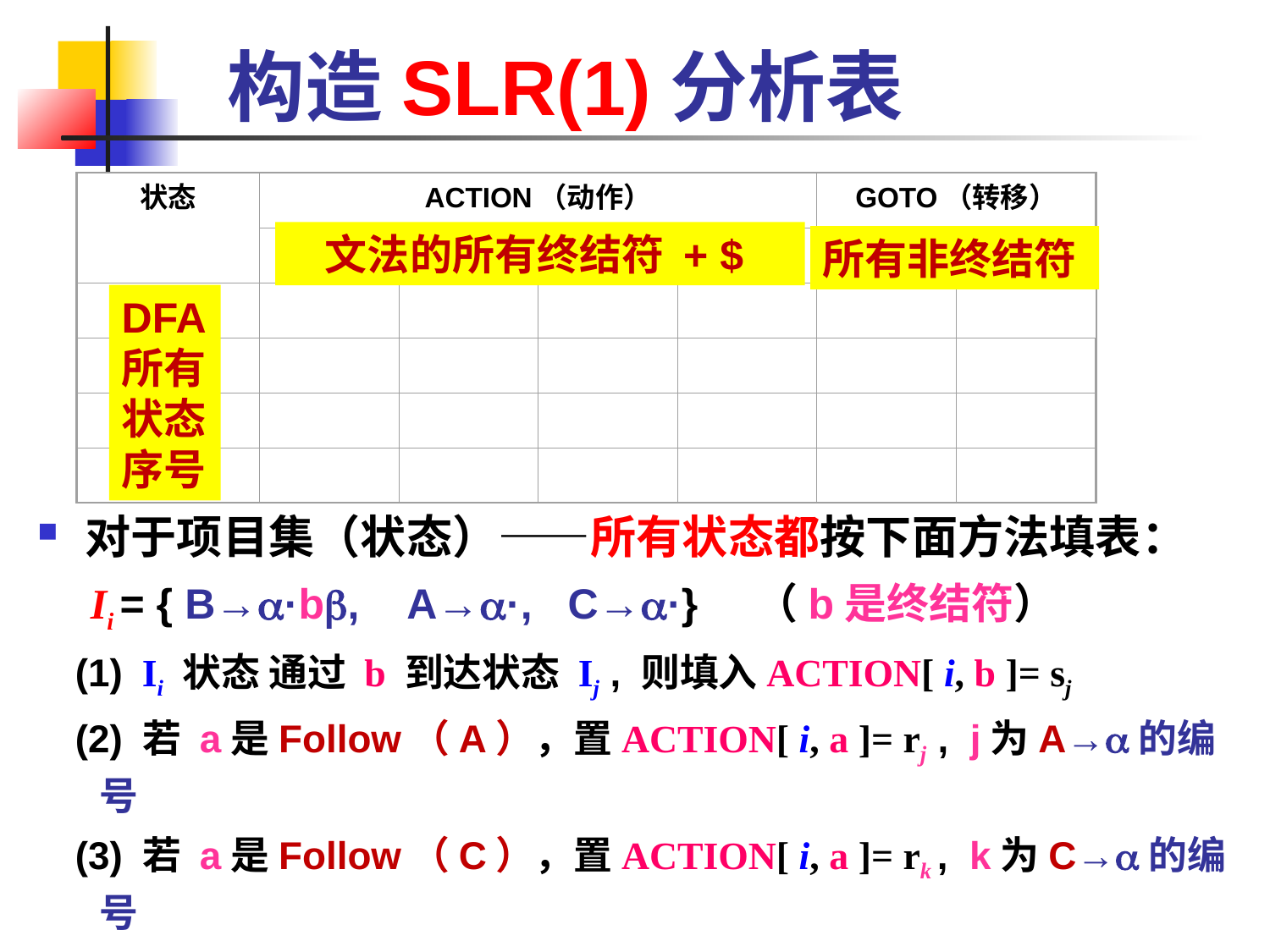

# 构造SLR(1)分析表

状态

ACTION（动作）

GOTO（转移）

a

b

，

$

L

E

0

1

2

3

文法的所有终结符 + $
所有非终结符
DFA所有状态序号
对于项目集（状态）——所有状态都按下面方法填表：
     Ii = { B→α·bβ,    A→α·,   C→α·}    （b是终结符）
(1)  Ii 状态 通过 b 到达状态 Ij , 则填入ACTION[ i, b ]= sj
(2) 若 a是Follow（A），置ACTION[ i, a ]= rj  ,  j为A→α的编号
(3) 若 a是Follow（C），置ACTION[ i, a ]= rk ,  k为C→α的编号
(4) 其他未填入信息的项均为出错填error （可不填，留空白）
若 Ii 中有接受项目S’ →S• , 则填入ACTION[ i, $ ]=“acc”(接受)